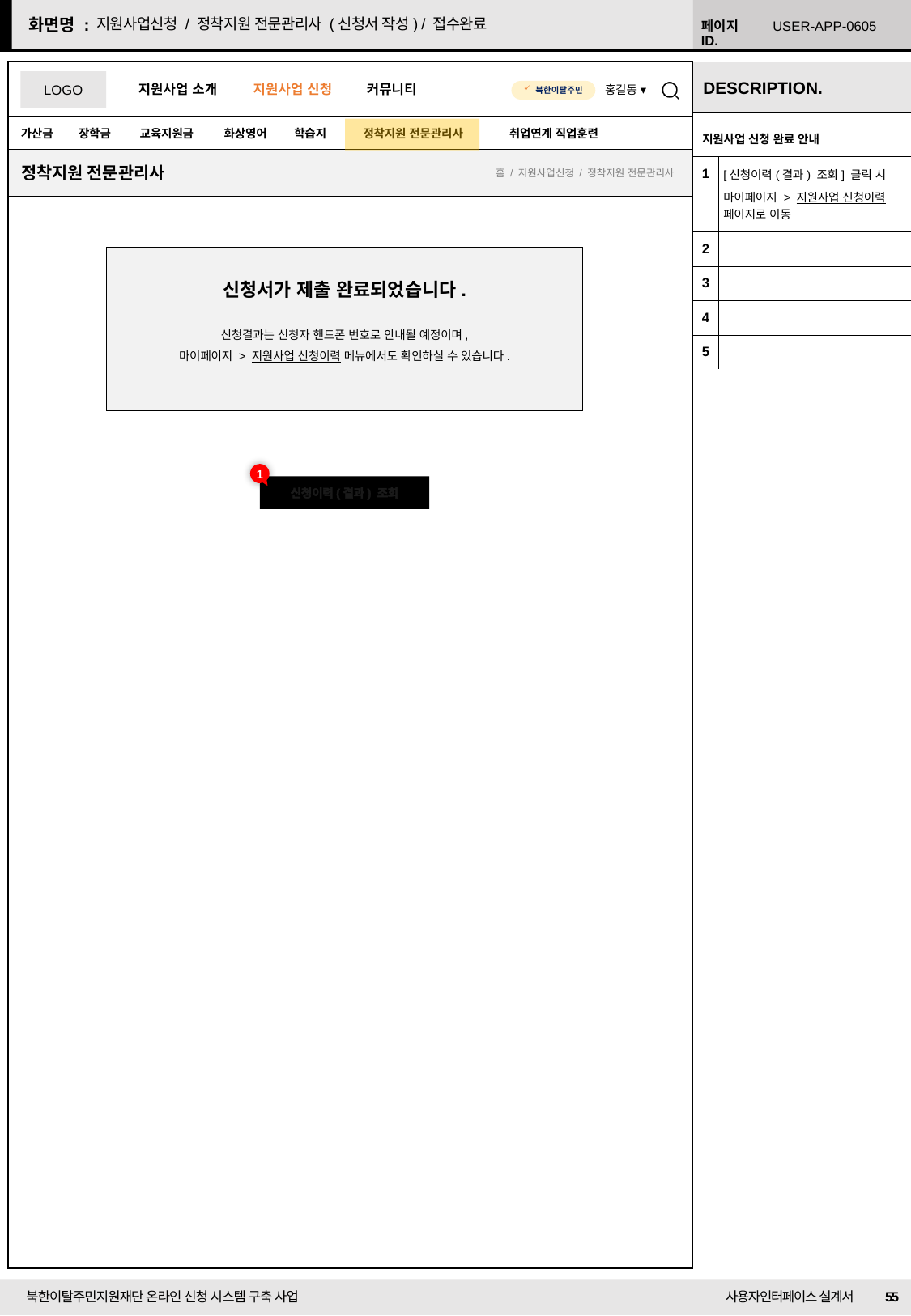

지원사업신청 / 정착지원 전문관리사 (신청서 작성) / 접수완료
USER-APP-0605

| 지원사업 신청 완료 안내 |  |
| --- | --- |
| 1 | [신청이력(결과) 조회] 클릭 시 마이페이지 > 지원사업 신청이력 페이지로 이동 |
| 2 |  |
| 3 |  |
| 4 |  |
| 5 |  |
정착지원 전문관리사
홈 / 지원사업신청 / 정착지원 전문관리사
신청서가 제출 완료되었습니다.
신청결과는 신청자 핸드폰 번호로 안내될 예정이며,
마이페이지 > 지원사업 신청이력 메뉴에서도 확인하실 수 있습니다.

1
신청이력(결과) 조회
55